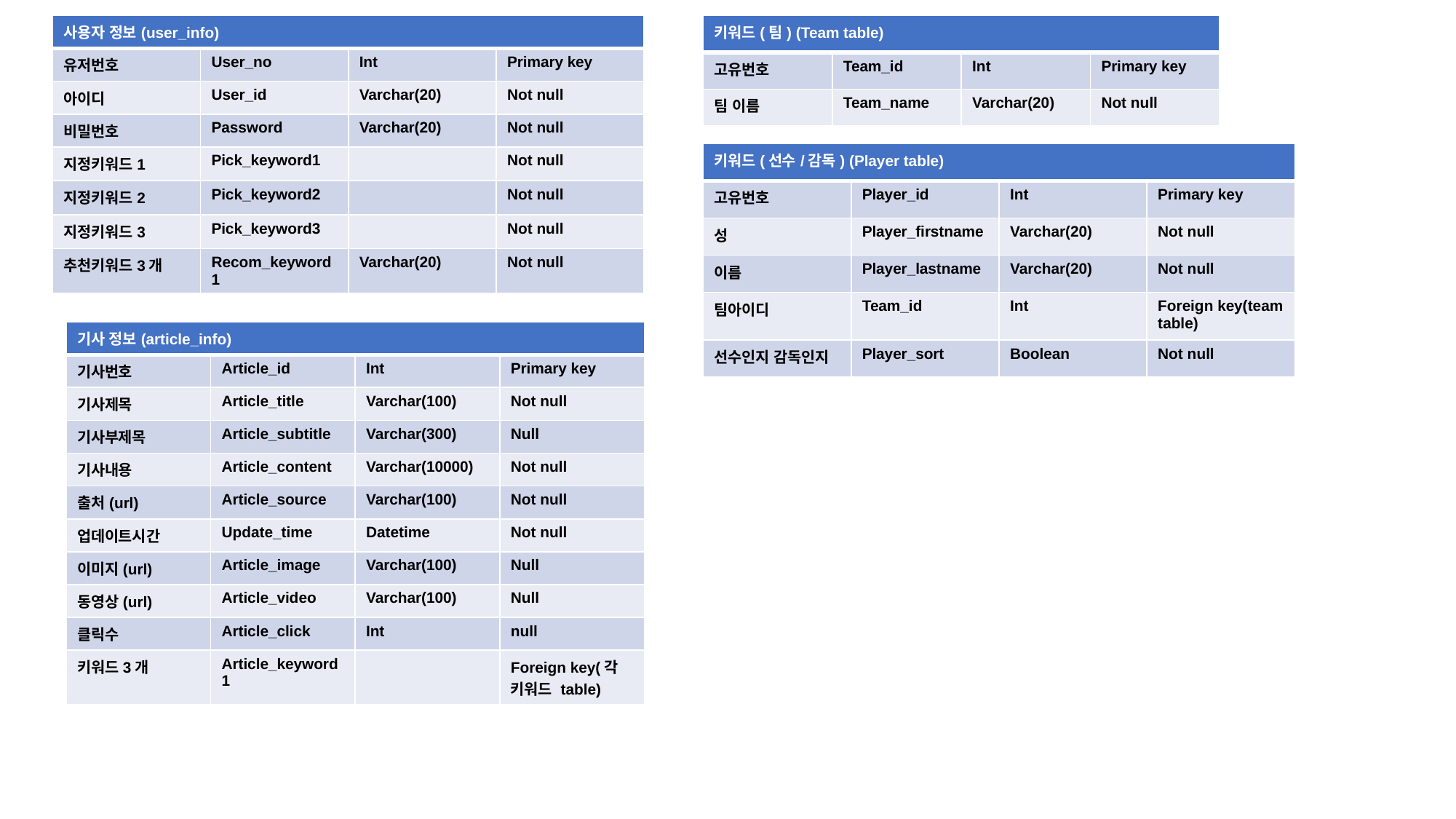

| 사용자 정보(user\_info) |  |  |  |
| --- | --- | --- | --- |
| 유저번호 | User\_no | Int | Primary key |
| 아이디 | User\_id | Varchar(20) | Not null |
| 비밀번호 | Password | Varchar(20) | Not null |
| 지정키워드1 | Pick\_keyword1 |  | Not null |
| 지정키워드2 | Pick\_keyword2 |  | Not null |
| 지정키워드3 | Pick\_keyword3 |  | Not null |
| 추천키워드3개 | Recom\_keyword1 | Varchar(20) | Not null |
| 키워드(팀) (Team table) |  |  |  |
| --- | --- | --- | --- |
| 고유번호 | Team\_id | Int | Primary key |
| 팀 이름 | Team\_name | Varchar(20) | Not null |
| 키워드(선수/감독) (Player table) |  |  |  |
| --- | --- | --- | --- |
| 고유번호 | Player\_id | Int | Primary key |
| 성 | Player\_firstname | Varchar(20) | Not null |
| 이름 | Player\_lastname | Varchar(20) | Not null |
| 팀아이디 | Team\_id | Int | Foreign key(team table) |
| 선수인지 감독인지 | Player\_sort | Boolean | Not null |
| 기사 정보(article\_info) |  |  |  |
| --- | --- | --- | --- |
| 기사번호 | Article\_id | Int | Primary key |
| 기사제목 | Article\_title | Varchar(100) | Not null |
| 기사부제목 | Article\_subtitle | Varchar(300) | Null |
| 기사내용 | Article\_content | Varchar(10000) | Not null |
| 출처(url) | Article\_source | Varchar(100) | Not null |
| 업데이트시간 | Update\_time | Datetime | Not null |
| 이미지(url) | Article\_image | Varchar(100) | Null |
| 동영상(url) | Article\_video | Varchar(100) | Null |
| 클릭수 | Article\_click | Int | null |
| 키워드3개 | Article\_keyword1 |  | Foreign key(각 키워드 table) |